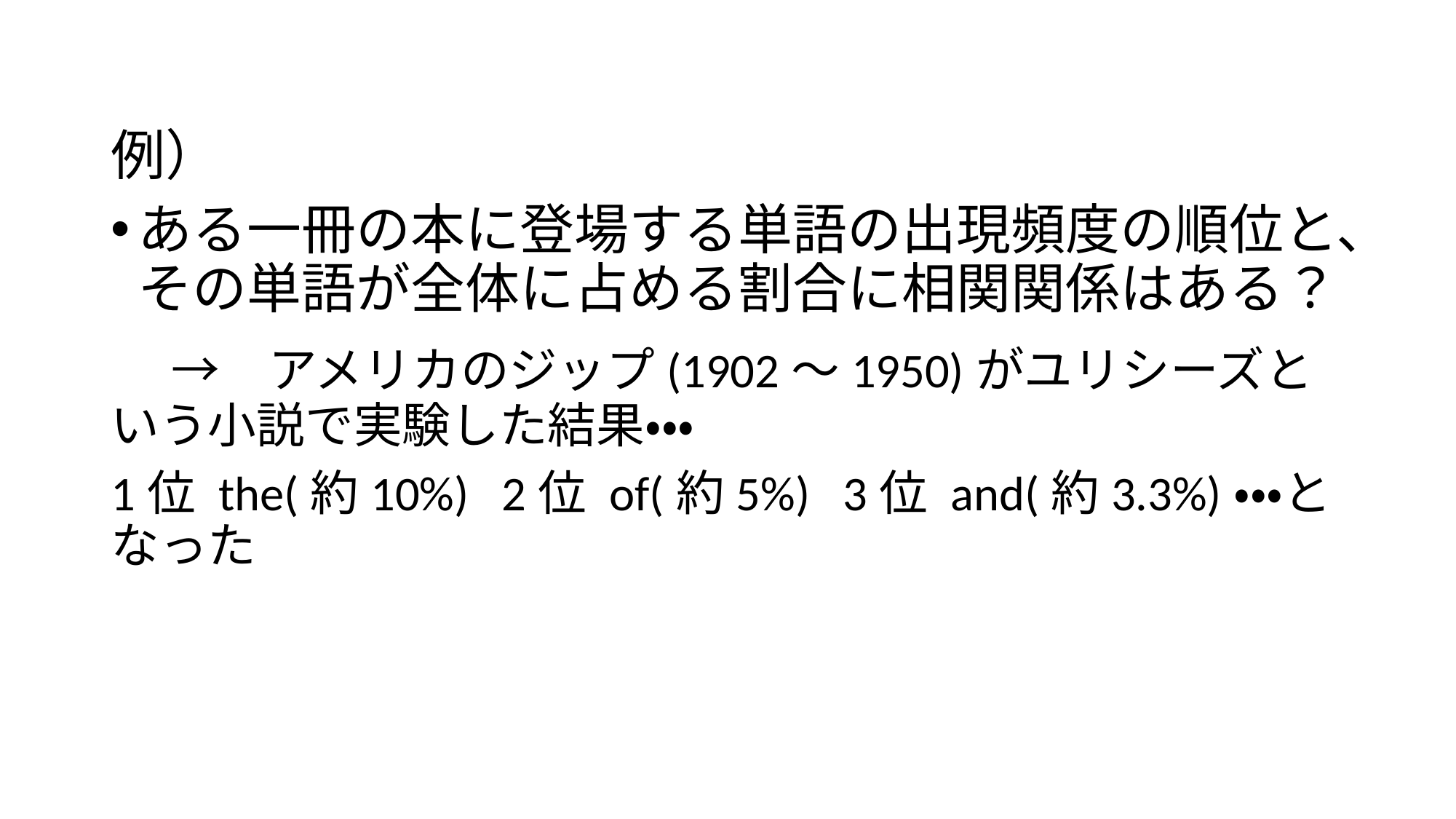

#
例）
ある一冊の本に登場する単語の出現頻度の順位と、その単語が全体に占める割合に相関関係はある？
　→　アメリカのジップ(1902～1950)がユリシーズという小説で実験した結果・・・
1位 the(約10%)   2位 of(約5%)   3位 and(約3.3%)・・・となった